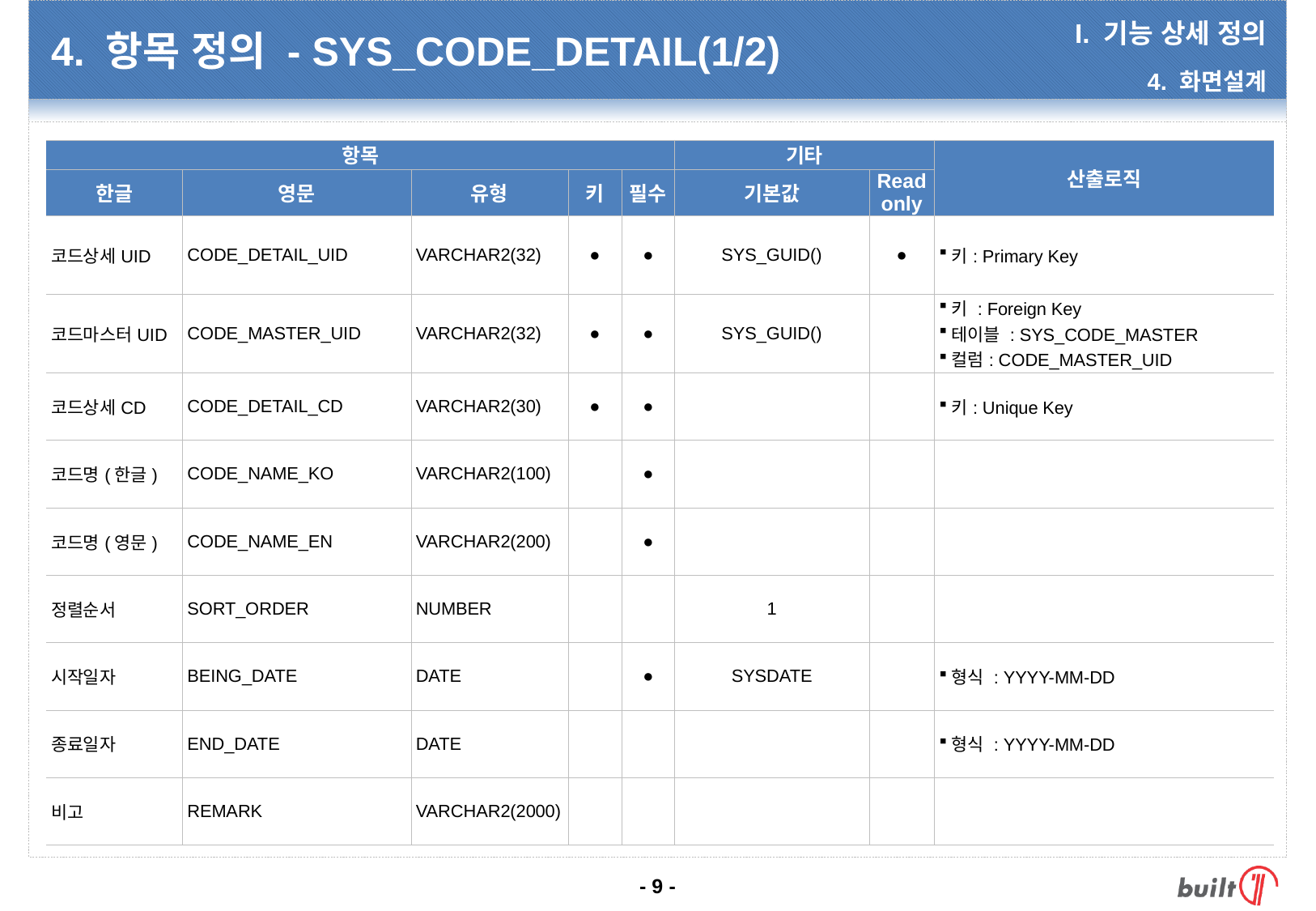

# 4. 항목 정의 - SYS_CODE_DETAIL(1/2)
I. 기능 상세 정의
4. 화면설계
| 항목 |  |  |  |  | 기타 |  | 산출로직 |
| --- | --- | --- | --- | --- | --- | --- | --- |
| 한글 | 영문 | 유형 | 키 | 필수 | 기본값 | Read only |  |
| 코드상세UID | CODE\_DETAIL\_UID | VARCHAR2(32) | ● | ● | SYS\_GUID() | ● | 키: Primary Key |
| 코드마스터UID | CODE\_MASTER\_UID | VARCHAR2(32) | ● | ● | SYS\_GUID() |  | 키 : Foreign Key 테이블 : SYS\_CODE\_MASTER 컬럼: CODE\_MASTER\_UID |
| 코드상세CD | CODE\_DETAIL\_CD | VARCHAR2(30) | ● | ● |  |  | 키: Unique Key |
| 코드명(한글) | CODE\_NAME\_KO | VARCHAR2(100) |  | ● |  |  |  |
| 코드명(영문) | CODE\_NAME\_EN | VARCHAR2(200) |  | ● |  |  |  |
| 정렬순서 | SORT\_ORDER | NUMBER |  |  | 1 |  |  |
| 시작일자 | BEING\_DATE | DATE |  | ● | SYSDATE |  | 형식 : YYYY-MM-DD |
| 종료일자 | END\_DATE | DATE |  |  |  |  | 형식 : YYYY-MM-DD |
| 비고 | REMARK | VARCHAR2(2000) |  |  |  |  |  |